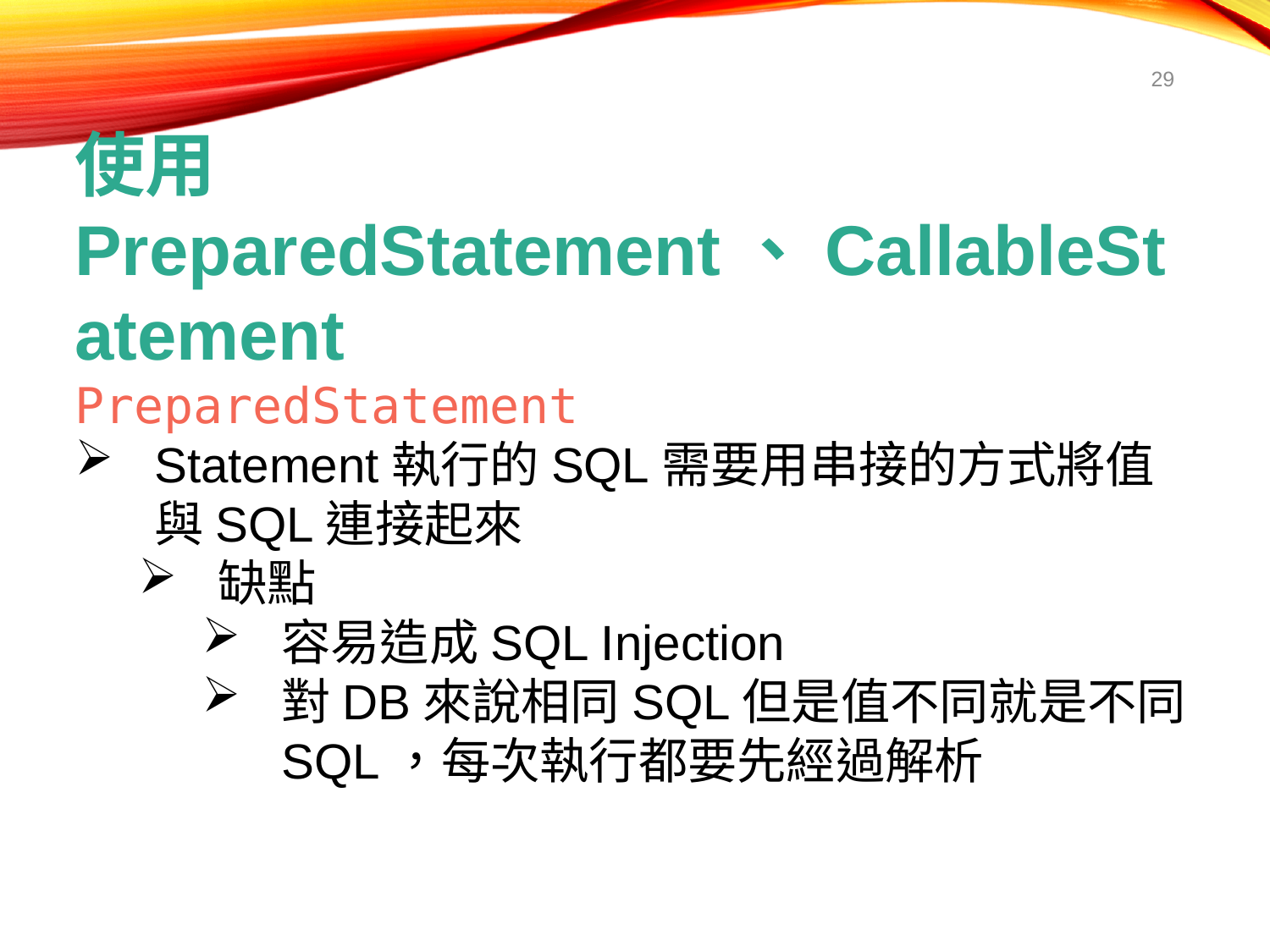

29
使用PreparedStatement、CallableStatement
PreparedStatement
Statement執行的SQL需要用串接的方式將值與SQL連接起來
缺點
容易造成SQL Injection
對DB來說相同SQL但是值不同就是不同SQL，每次執行都要先經過解析